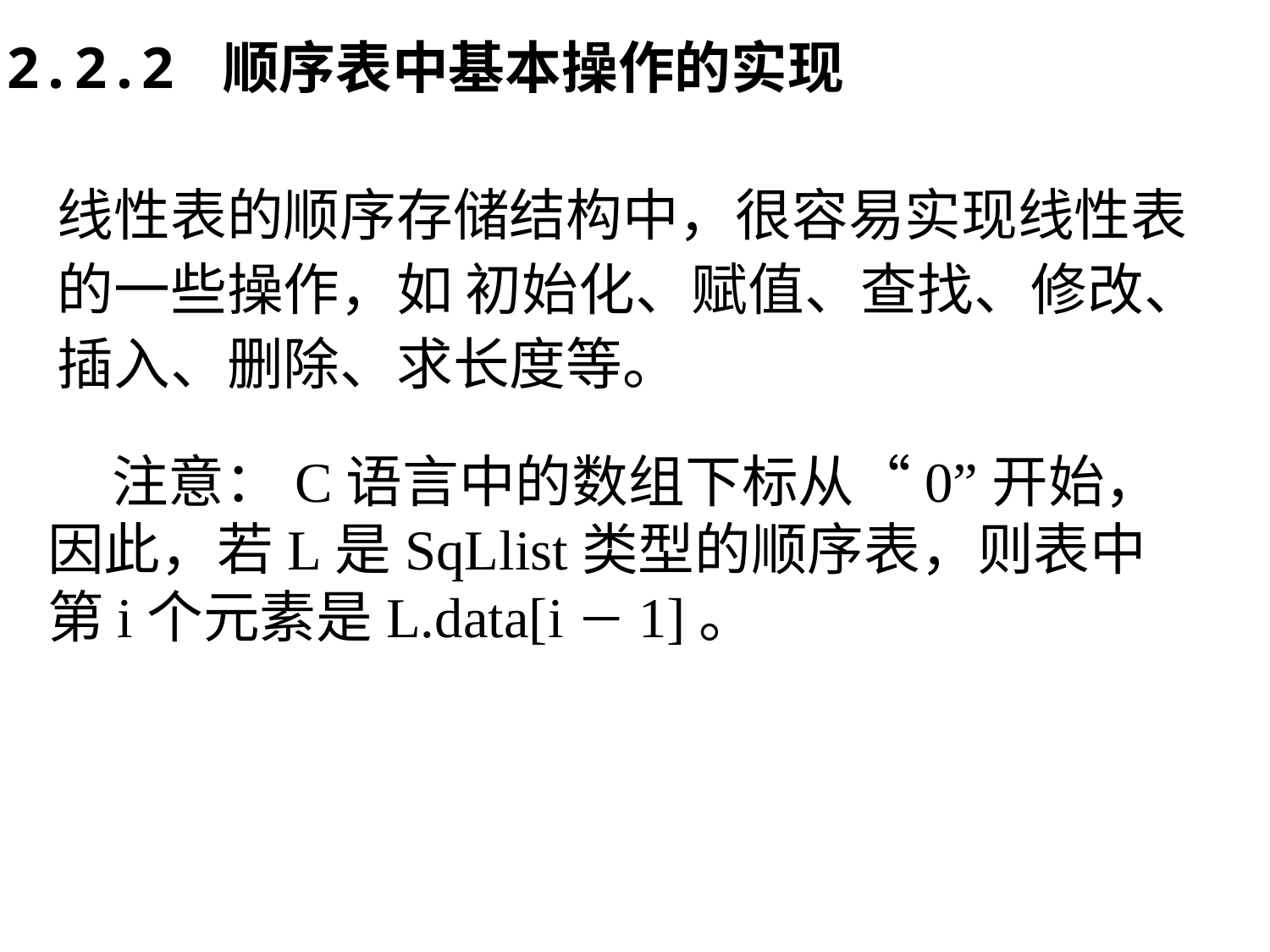

2.2.2 顺序表中基本操作的实现
线性表的顺序存储结构中，很容易实现线性表的一些操作，如 初始化、赋值、查找、修改、插入、删除、求长度等。
    注意：C语言中的数组下标从“0”开始，因此，若L是SqLlist类型的顺序表，则表中第i个元素是L.data[i－1]。